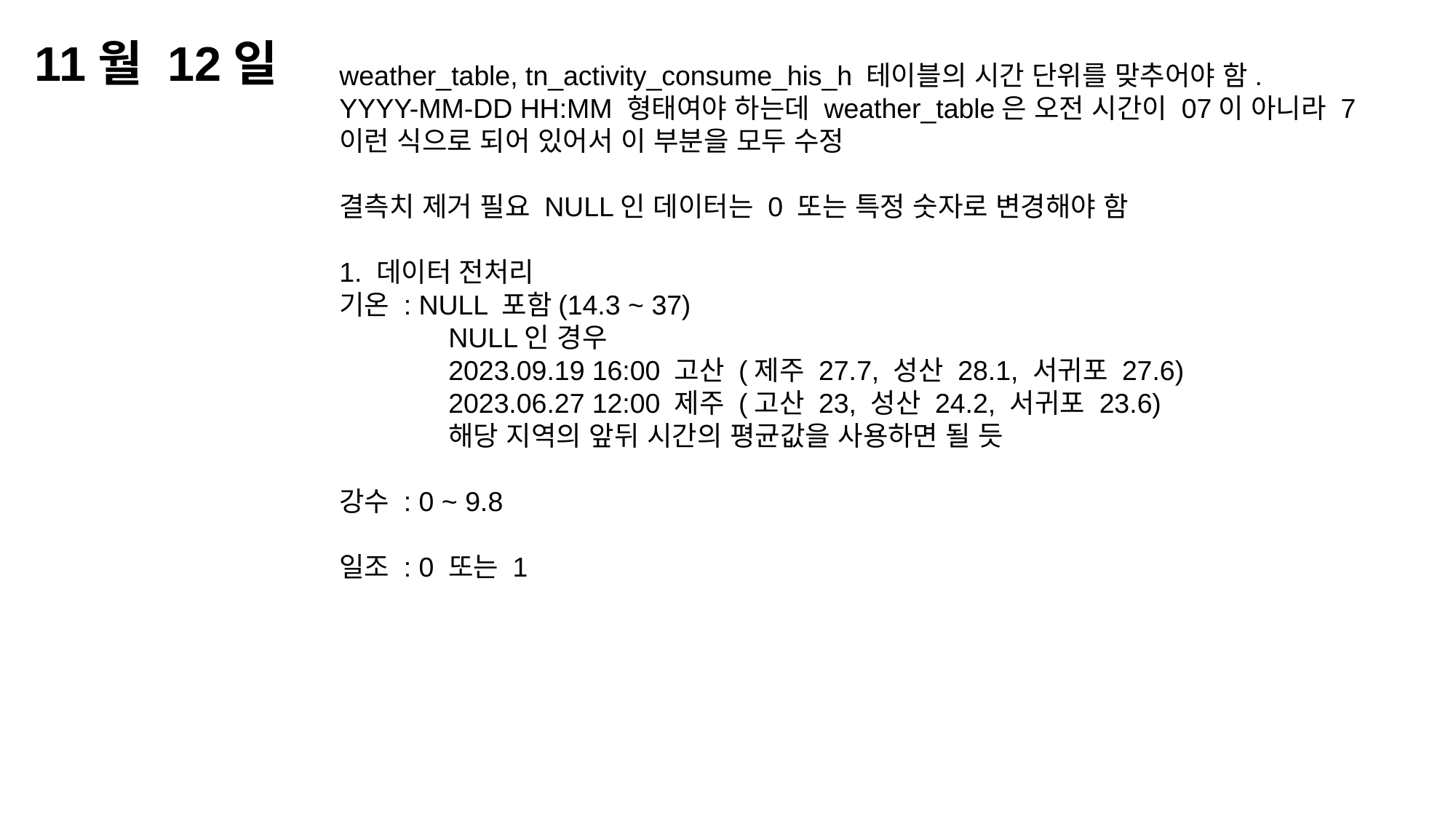

11월 12일
weather_table, tn_activity_consume_his_h 테이블의 시간 단위를 맞추어야 함.
YYYY-MM-DD HH:MM 형태여야 하는데 weather_table은 오전 시간이 07이 아니라 7 이런 식으로 되어 있어서 이 부분을 모두 수정

결측치 제거 필요 NULL인 데이터는 0 또는 특정 숫자로 변경해야 함

1. 데이터 전처리
기온 : NULL 포함(14.3 ~ 37)
	NULL인 경우
	2023.09.19 16:00 고산 (제주 27.7, 성산 28.1, 서귀포 27.6)
	2023.06.27 12:00 제주 (고산 23, 성산 24.2, 서귀포 23.6)
	해당 지역의 앞뒤 시간의 평균값을 사용하면 될 듯

강수 : 0 ~ 9.8

일조 : 0 또는 1